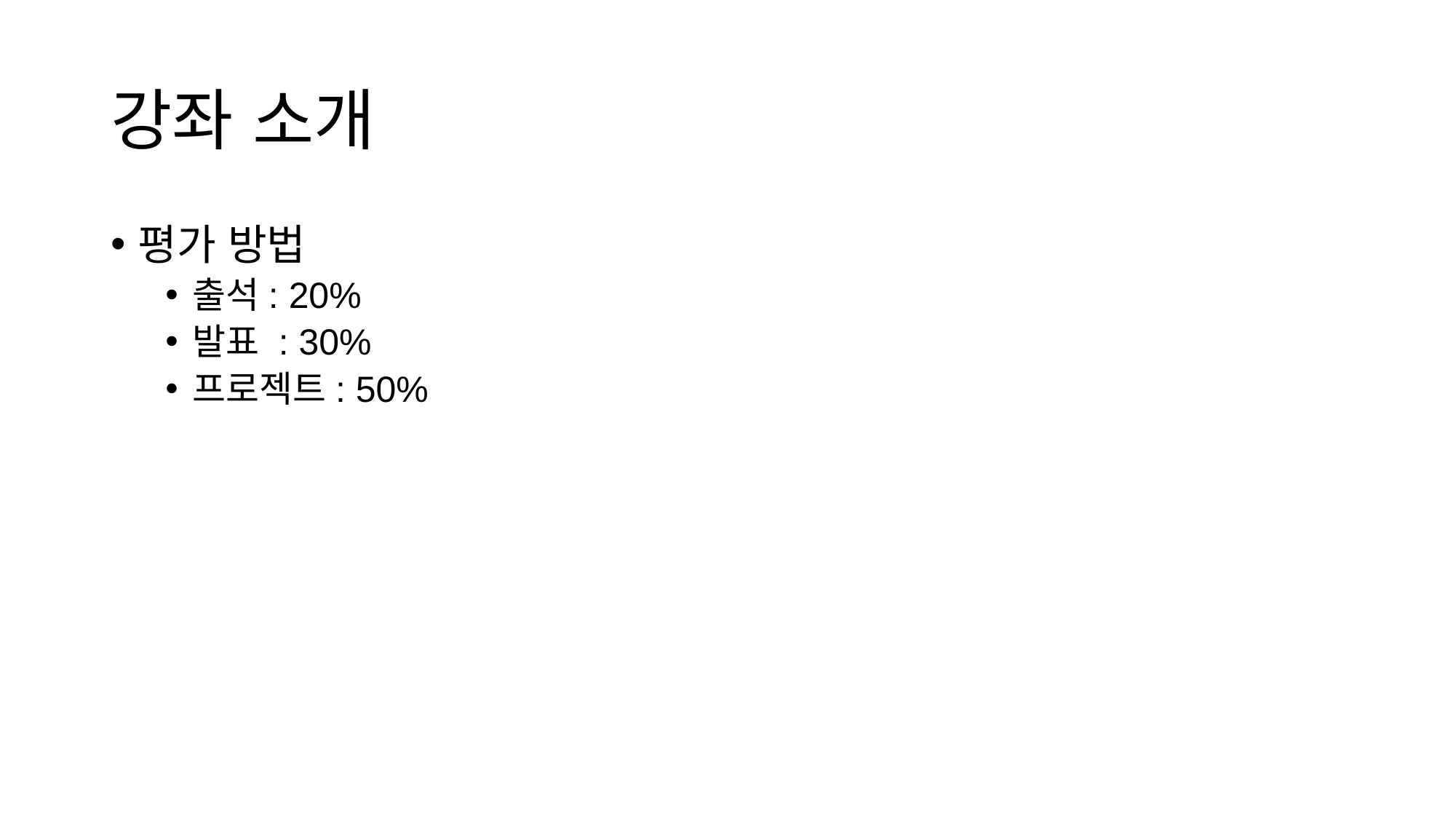

# 강좌 소개
평가 방법
출석: 20%
발표 : 30%
프로젝트: 50%